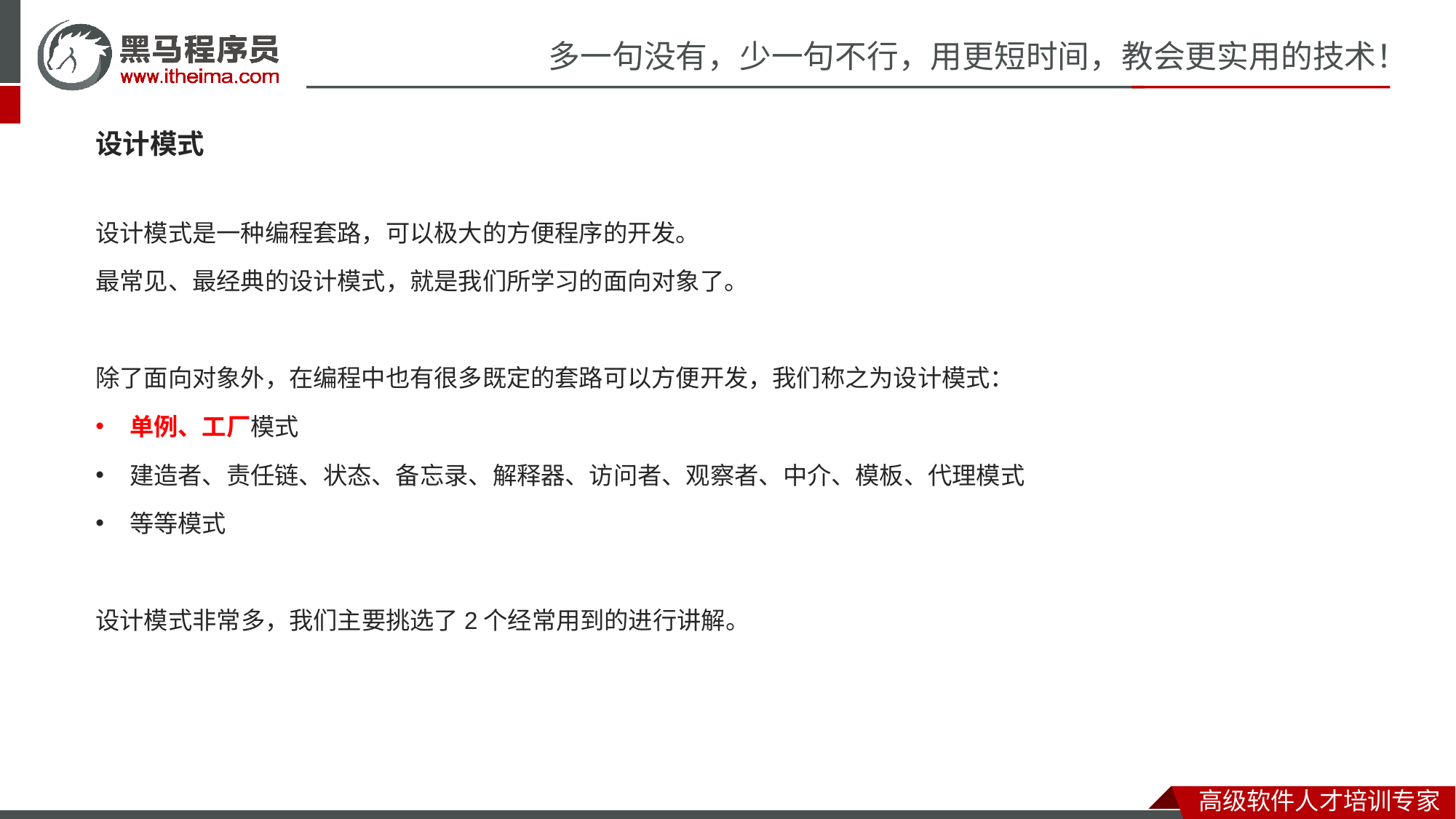

设计模式
设计模式是一种编程套路，可以极大的方便程序的开发。
最常见、最经典的设计模式，就是我们所学习的面向对象了。

除了面向对象外，在编程中也有很多既定的套路可以方便开发，我们称之为设计模式：
单例、工厂模式
建造者、责任链、状态、备忘录、解释器、访问者、观察者、中介、模板、代理模式
等等模式

设计模式非常多，我们主要挑选了2个经常用到的进行讲解。